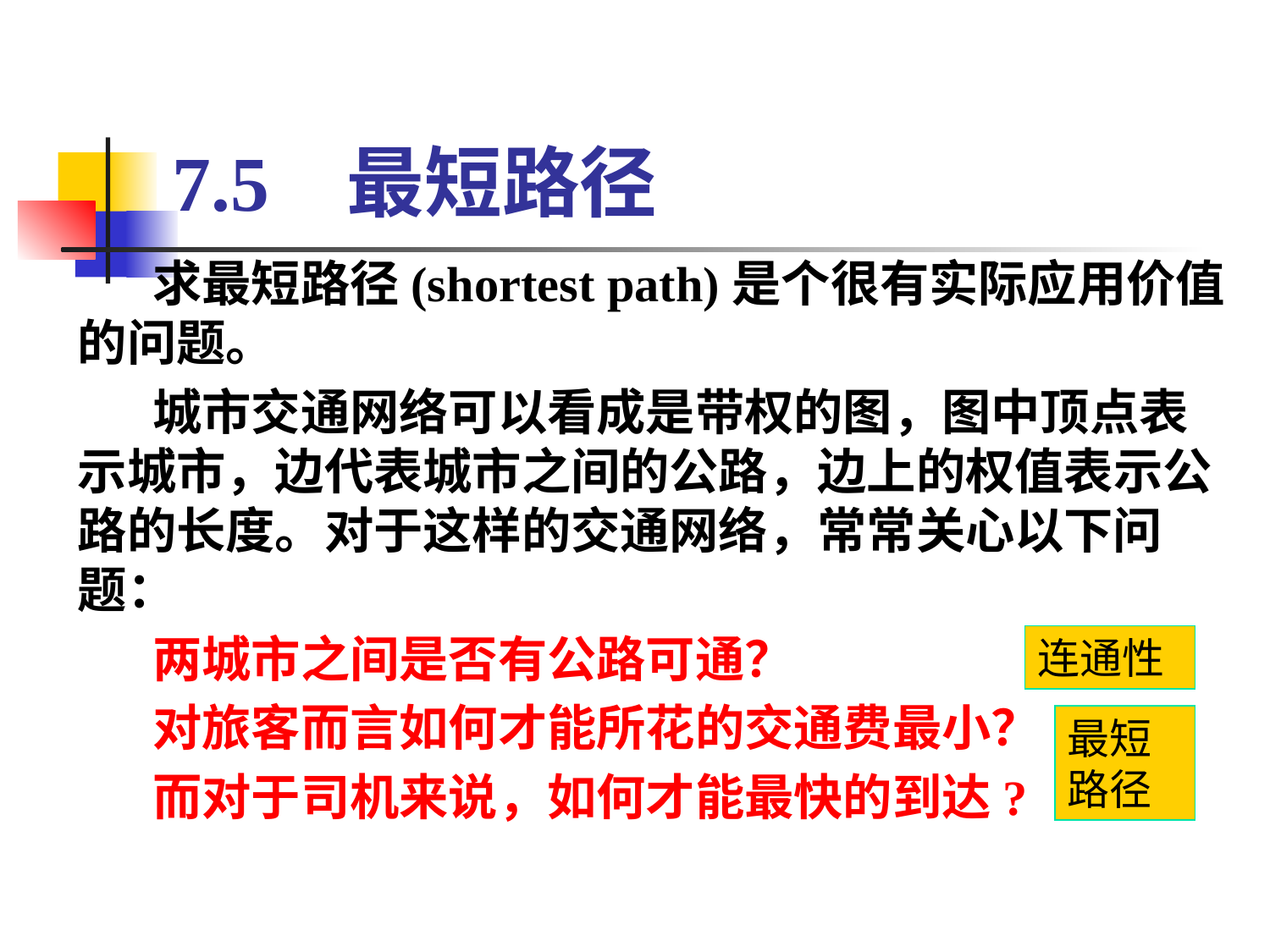

# 7.5   最短路径
求最短路径(shortest path)是个很有实际应用价值的问题。
城市交通网络可以看成是带权的图，图中顶点表示城市，边代表城市之间的公路，边上的权值表示公路的长度。对于这样的交通网络，常常关心以下问题：
两城市之间是否有公路可通？
对旅客而言如何才能所花的交通费最小？
而对于司机来说，如何才能最快的到达?
连通性
最短路径
95